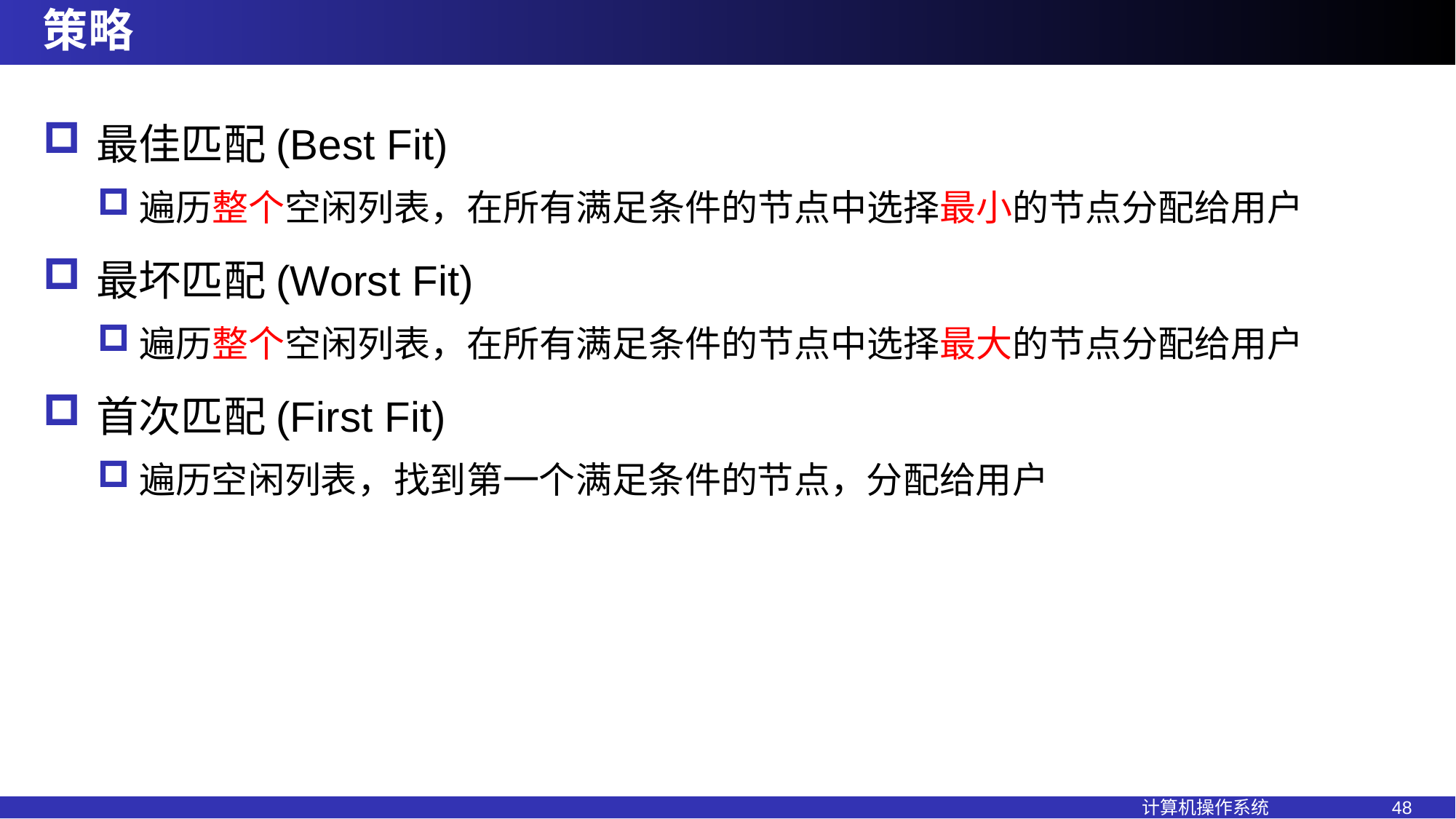

# 策略
最佳匹配(Best Fit)
遍历整个空闲列表，在所有满足条件的节点中选择最小的节点分配给用户
最坏匹配(Worst Fit)
遍历整个空闲列表，在所有满足条件的节点中选择最大的节点分配给用户
首次匹配(First Fit)
遍历空闲列表，找到第一个满足条件的节点，分配给用户

计算机操作系统                     48